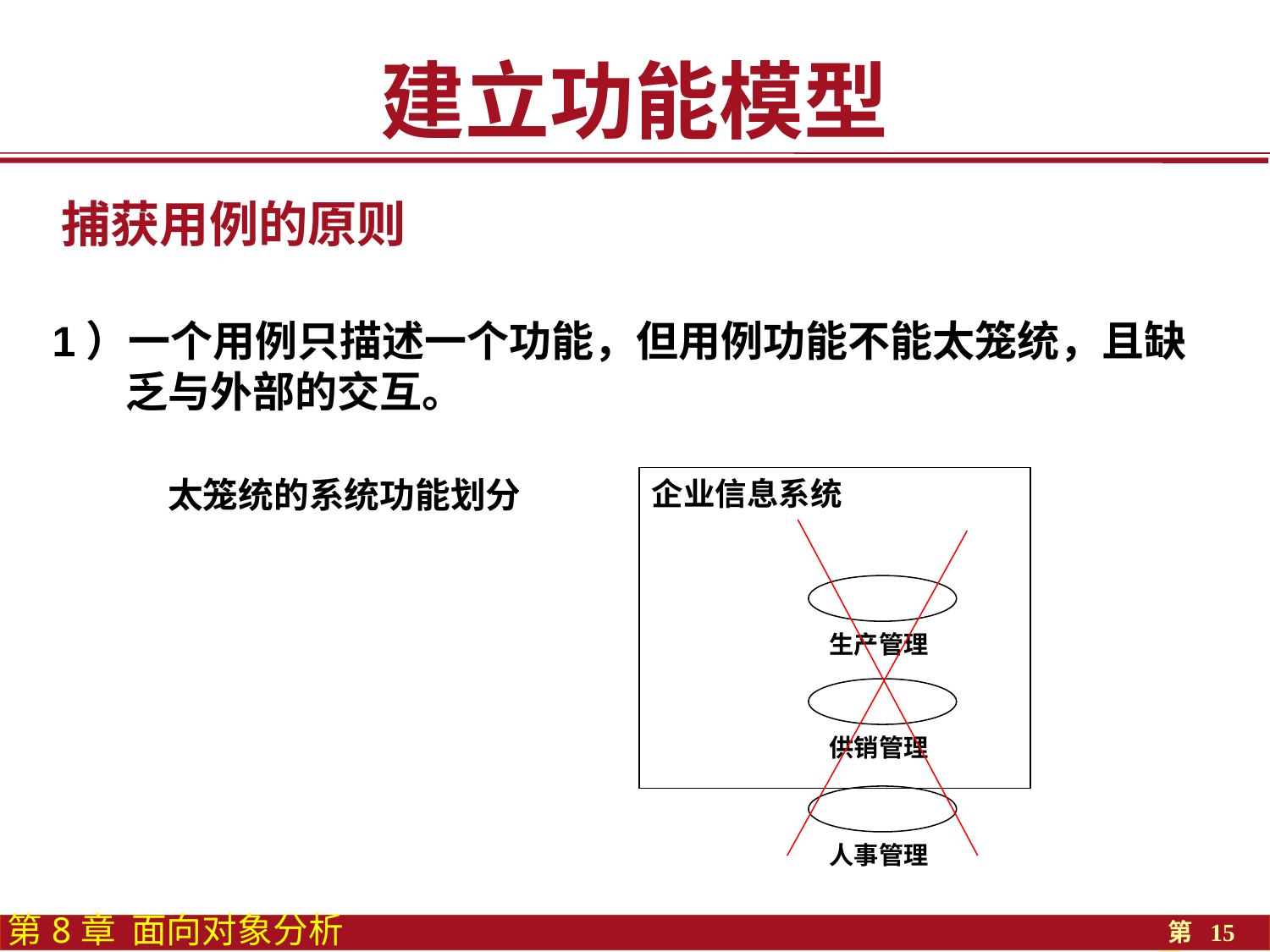

建立功能模型
捕获用例的原则
1）一个用例只描述一个功能，但用例功能不能太笼统，且缺乏与外部的交互。
企业信息系统

生产管理

供销管理

人事管理
太笼统的系统功能划分